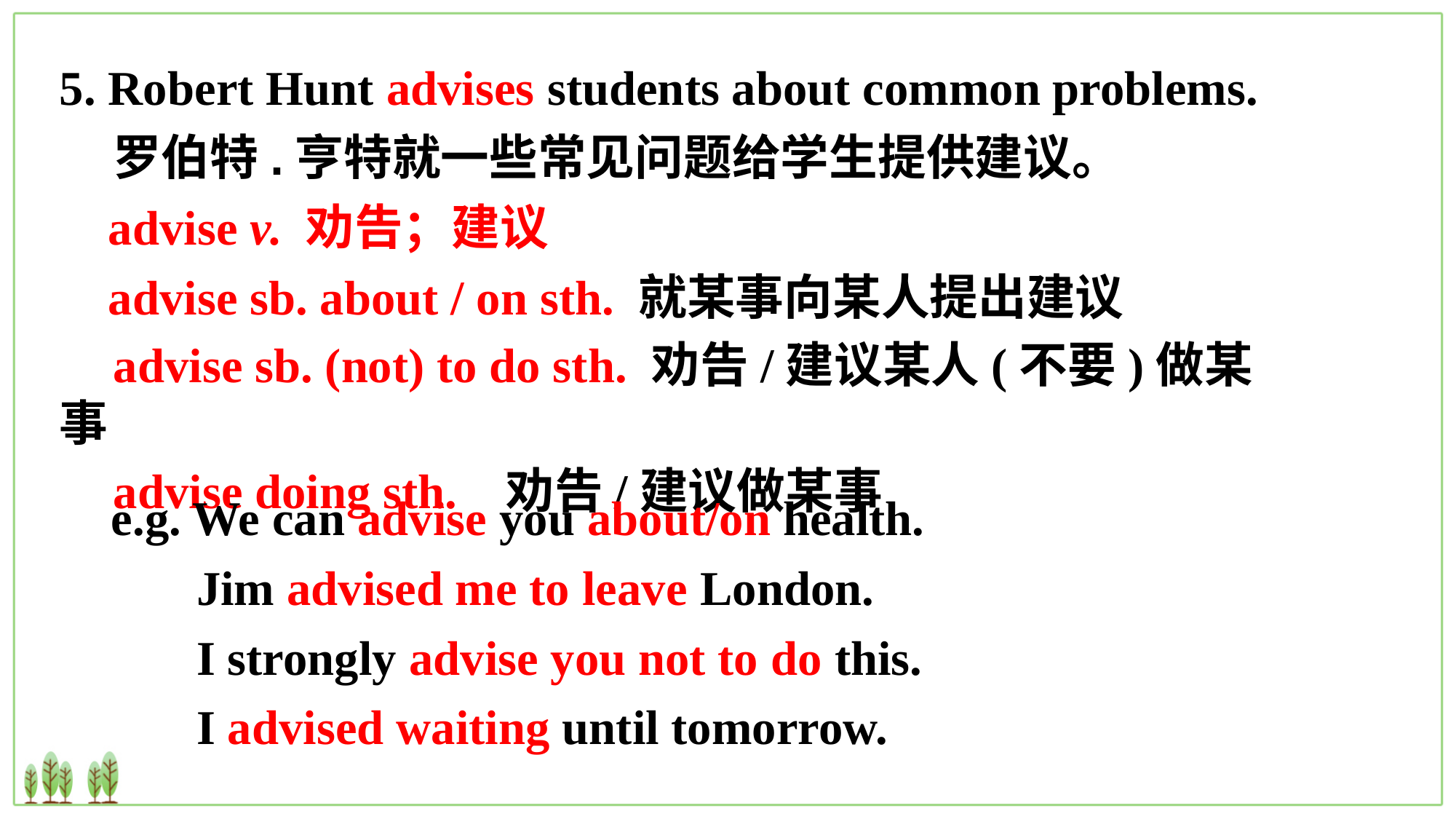

5. Robert Hunt advises students about common problems.
罗伯特.亨特就一些常见问题给学生提供建议。
    advise v. 劝告；建议
    advise sb. about / on sth. 就某事向某人提出建议
    advise sb. (not) to do sth. 劝告/建议某人(不要)做某事
    advise doing sth.   劝告/建议做某事
e.g. We can advise you about/on health.
       Jim advised me to leave London.
       I strongly advise you not to do this.
       I advised waiting until tomorrow.